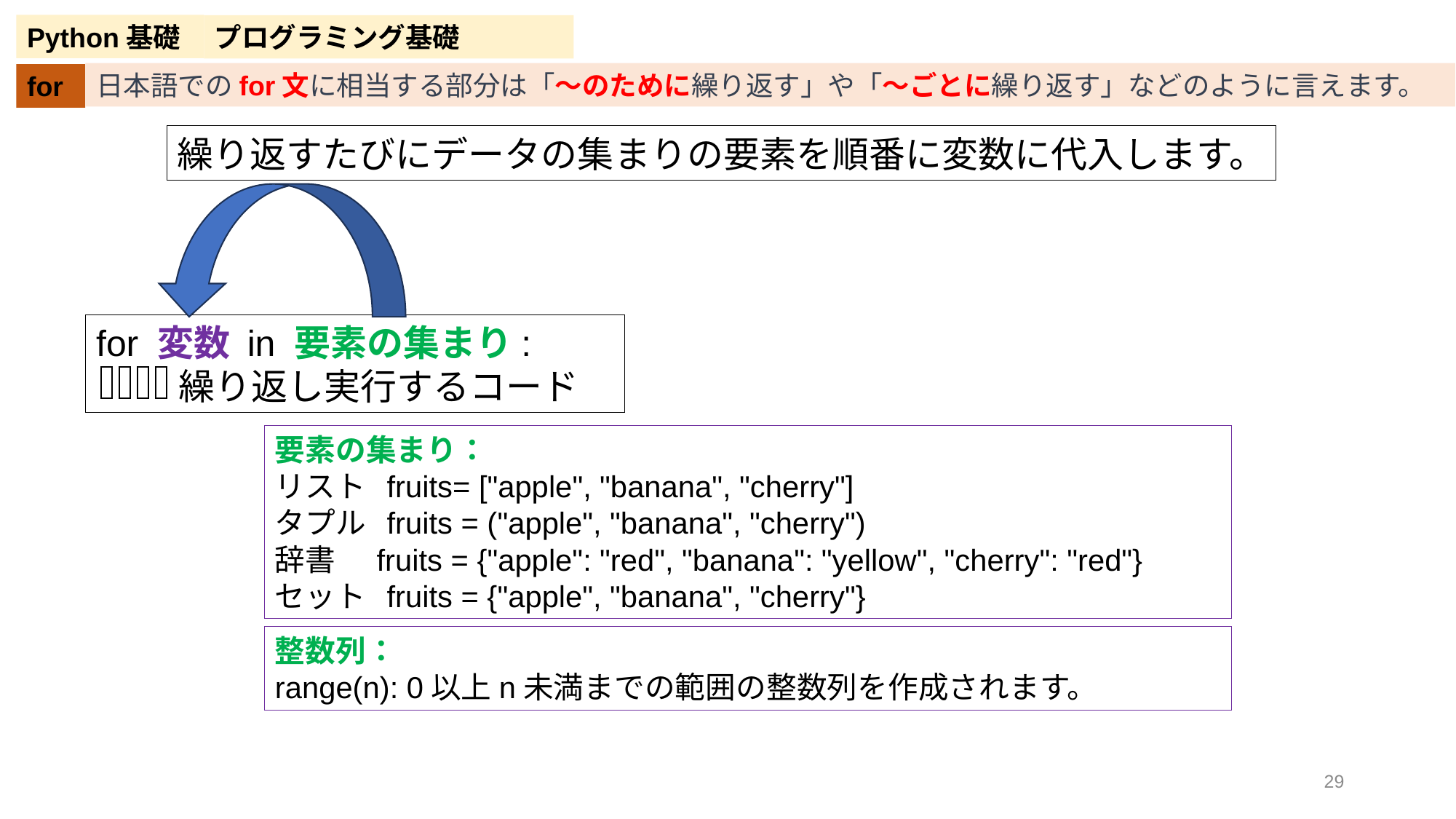

Python基礎
プログラミング基礎
日本語でのfor文に相当する部分は「〜のために繰り返す」や「〜ごとに繰り返す」などのように言えます。
for
繰り返すたびにデータの集まりの要素を順番に変数に代入します。

for 変数 in 要素の集まり:
         繰り返し実行するコード

要素の集まり：
リスト  fruits= ["apple", "banana", "cherry"]
タプル  fruits = ("apple", "banana", "cherry")
辞書     fruits = {"apple": "red", "banana": "yellow", "cherry": "red"}
セット  fruits = {"apple", "banana", "cherry"}
整数列：
range(n): 0以上n未満までの範囲の整数列を作成されます。
29